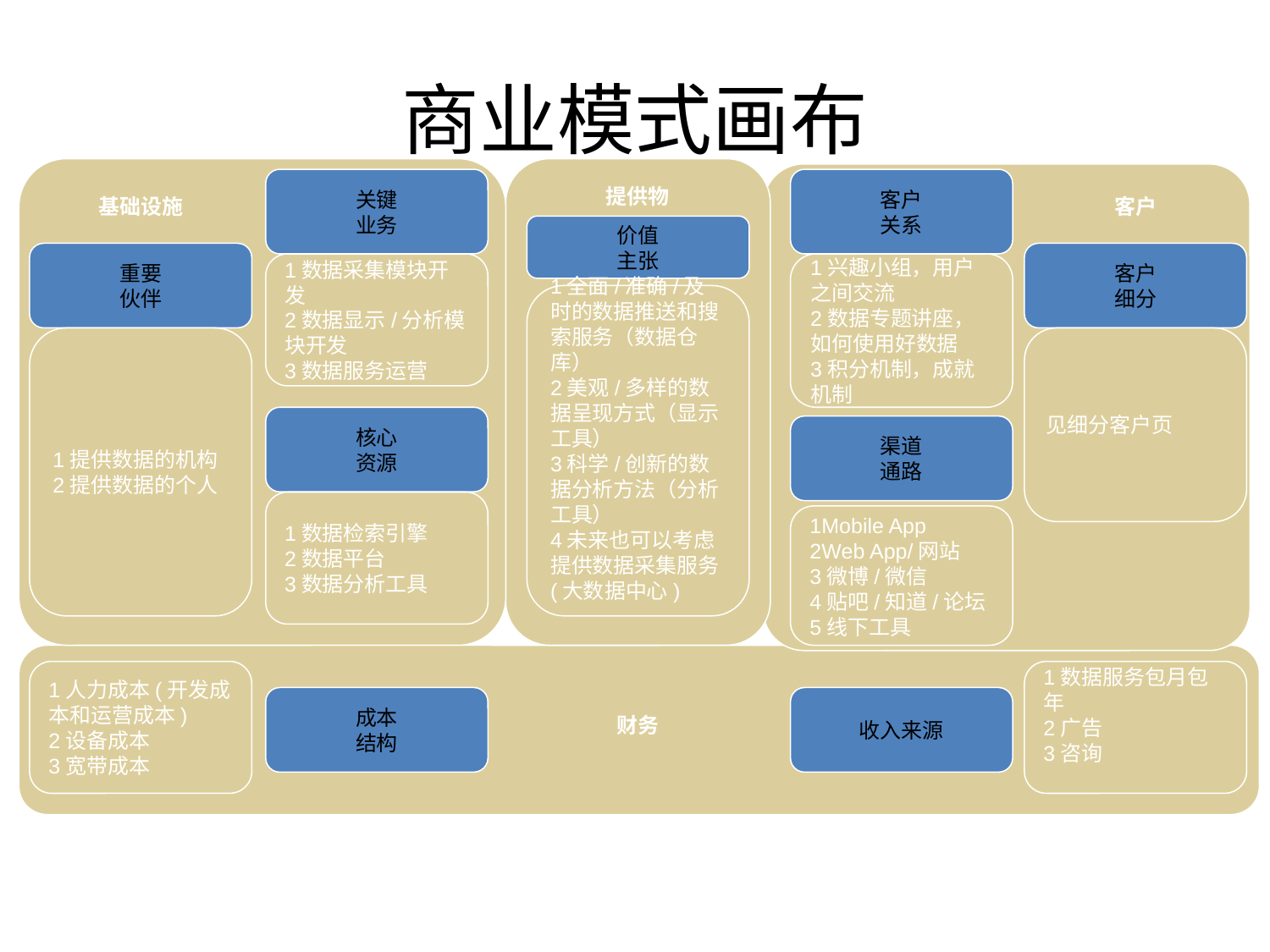

# 商业模式画布

关键
业务
提供物
客户
关系
基础设施
客户
价值
主张
重要
伙伴
客户
细分
1数据采集模块开发
2数据显示/分析模块开发
3数据服务运营
1兴趣小组，用户之间交流
2数据专题讲座，如何使用好数据
3积分机制，成就机制
1全面/准确/及时的数据推送和搜索服务（数据仓库）
2美观/多样的数据呈现方式（显示工具）
3科学/创新的数据分析方法（分析工具）
4未来也可以考虑提供数据采集服务(大数据中心)

1提供数据的机构
2提供数据的个人
见细分客户页
核心
资源
渠道
通路
1数据检索引擎
2数据平台
3数据分析工具
1Mobile App
2Web App/网站
3微博/微信
4贴吧/知道/论坛
5线下工具

1人力成本(开发成本和运营成本)
2设备成本
3宽带成本
1数据服务包月包年
2广告
3咨询

成本
结构
收入来源
财务